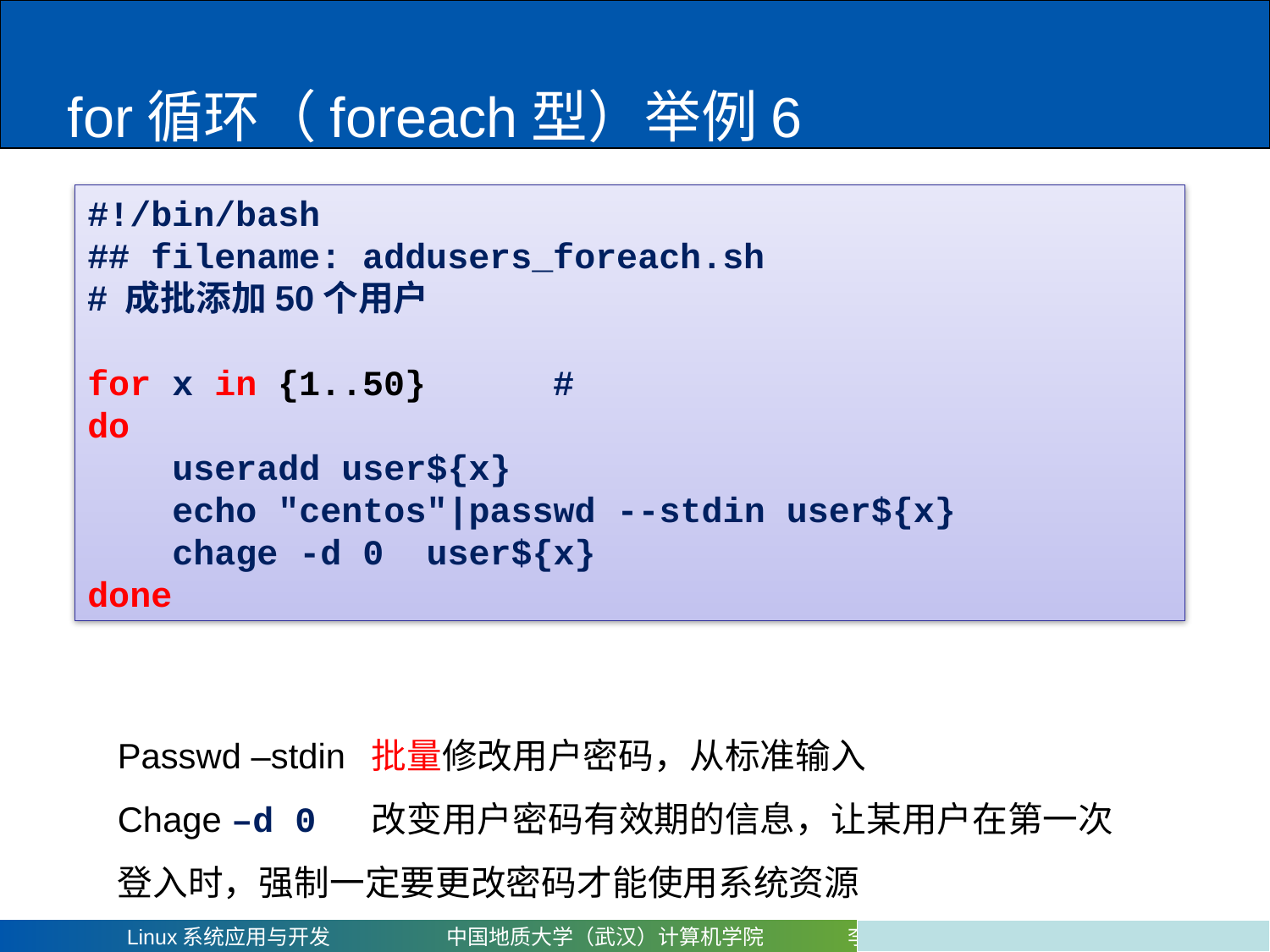

# for循环（foreach型）举例6
#!/bin/bash
## filename: addusers_foreach.sh
# 成批添加50个用户

for x in {1..50}      #
do
    useradd user${x}
    echo "centos"|passwd --stdin user${x}
    chage -d 0  user${x}
done
Passwd –stdin  	批量修改用户密码，从标准输入
Chage –d 0	改变用户密码有效期的信息，让某用户在第一次登入时，强制一定要更改密码才能使用系统资源